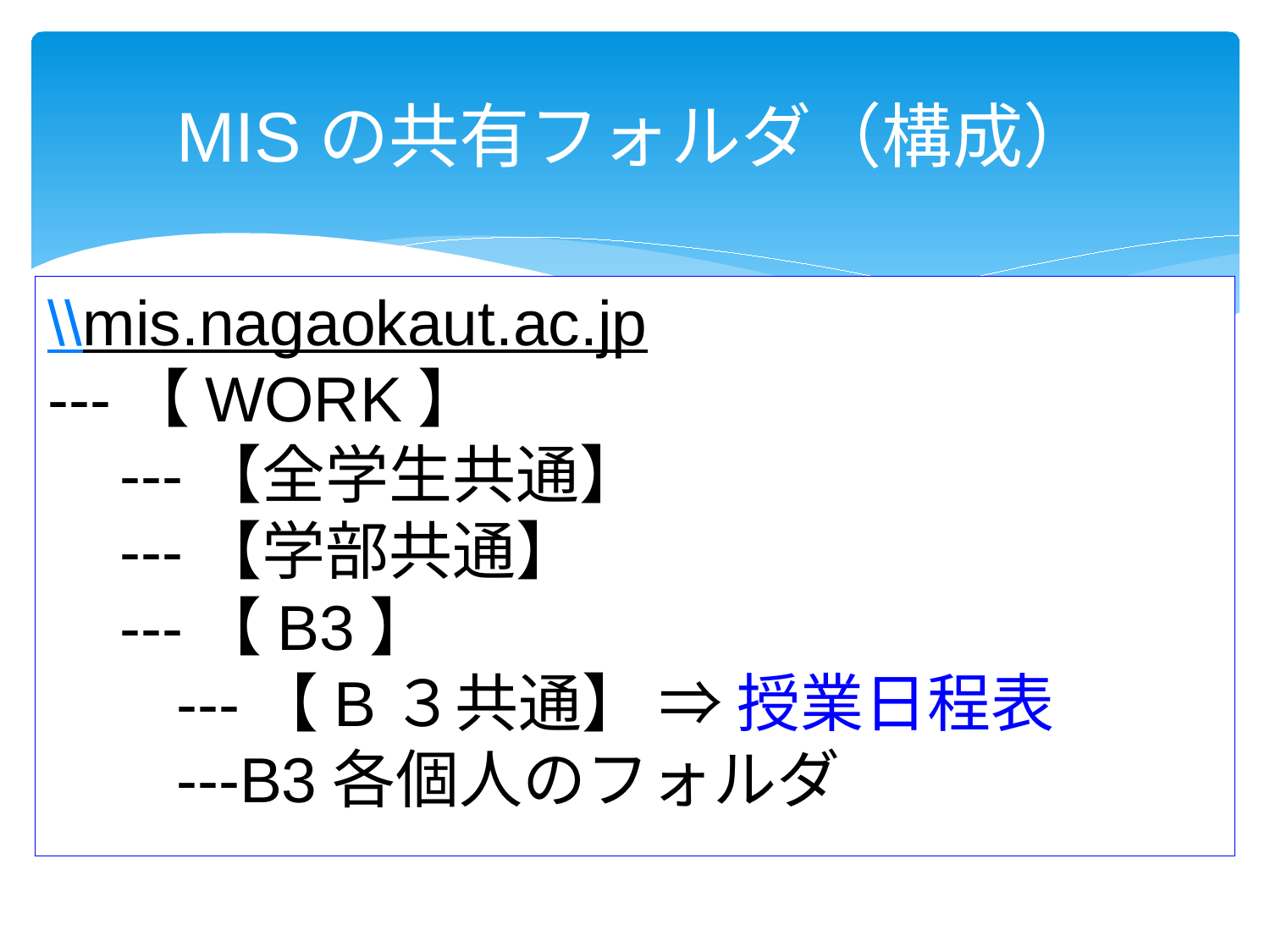

# MISの共有フォルダ（構成）
\\mis.nagaokaut.ac.jp
---【WORK】
    ---【全学生共通】
    ---【学部共通】
    ---【B3】
        ---【B３共通】 ⇒ 授業日程表
        ---B3各個人のフォルダ